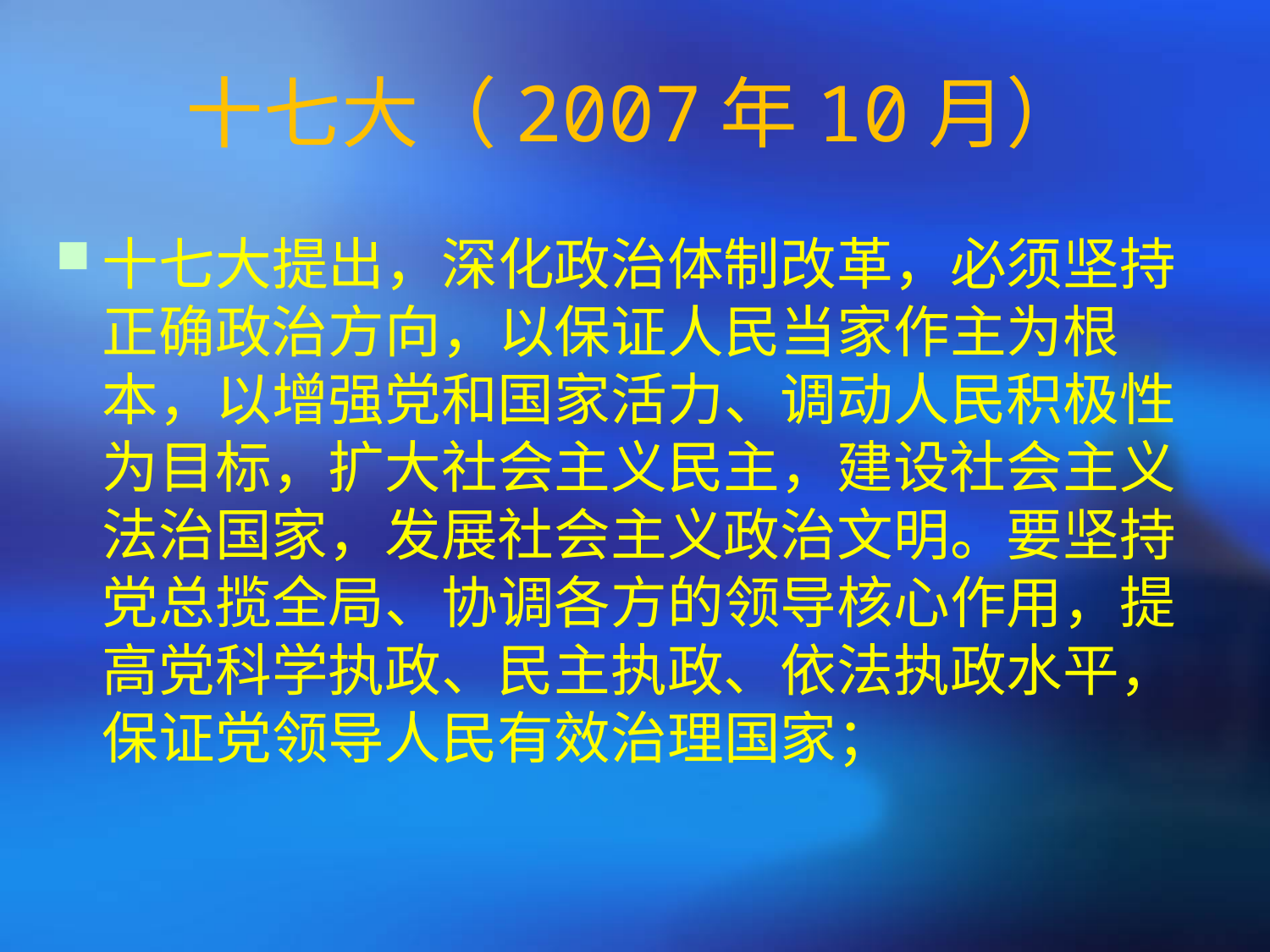

# 十七大（2007年10月）
十七大提出，深化政治体制改革，必须坚持正确政治方向，以保证人民当家作主为根本，以增强党和国家活力、调动人民积极性为目标，扩大社会主义民主，建设社会主义法治国家，发展社会主义政治文明。要坚持党总揽全局、协调各方的领导核心作用，提高党科学执政、民主执政、依法执政水平，保证党领导人民有效治理国家；